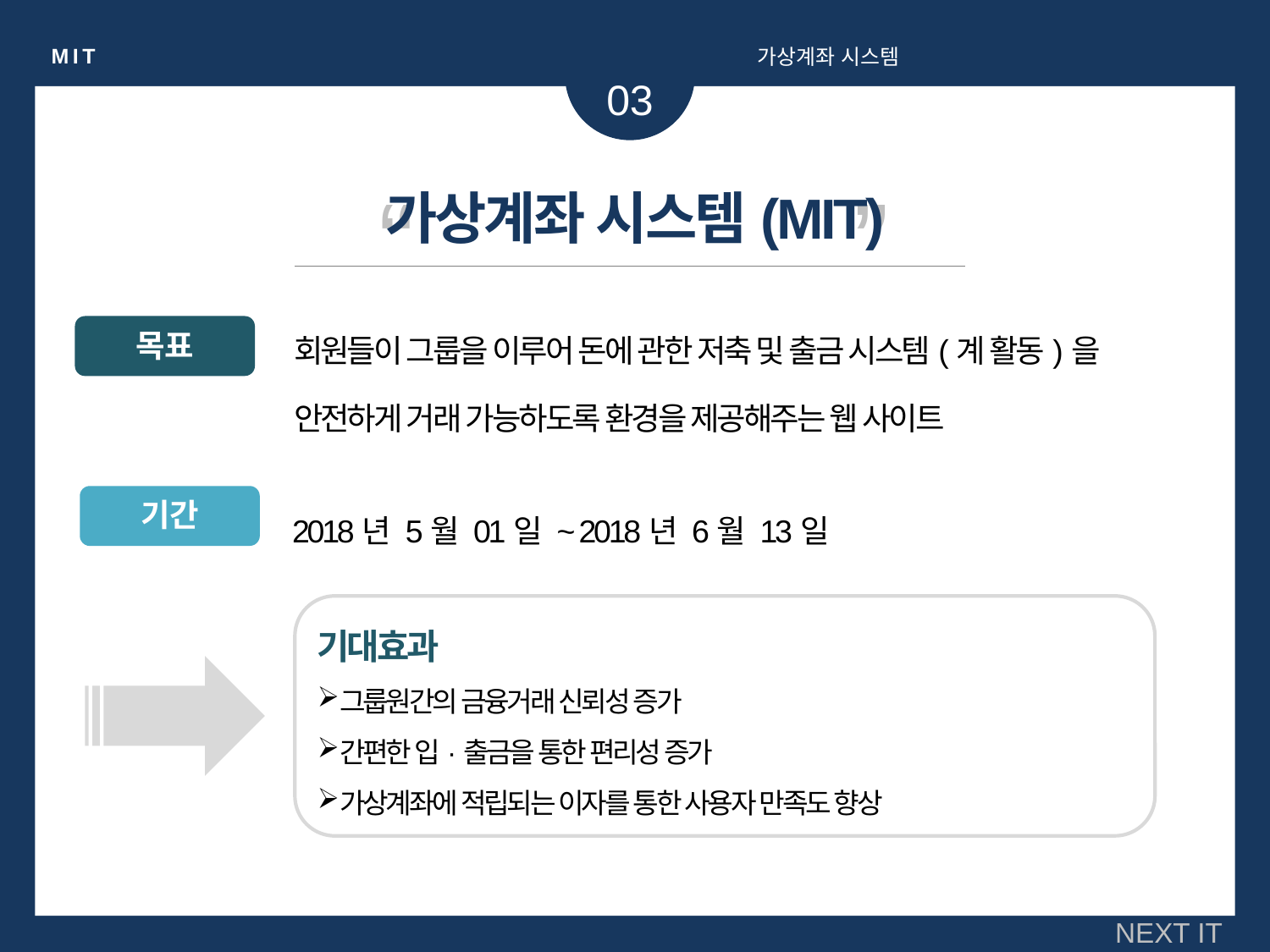

M  I  T
가상계좌 시스템
03

“               ”
가상계좌 시스템(MIT)
 회원들이 그룹을 이루어 돈에 관한 저축 및 출금 시스템(계 활동)을
 안전하게 거래 가능하도록 환경을 제공해주는 웹 사이트

목표

2018년 5월 01일 ~ 2018년 6월 13일
기간
기대효과
그룹원간의 금융거래 신뢰성 증가
간편한 입·출금을 통한 편리성 증가
가상계좌에 적립되는 이자를 통한 사용자 만족도 향상

NEXT IT